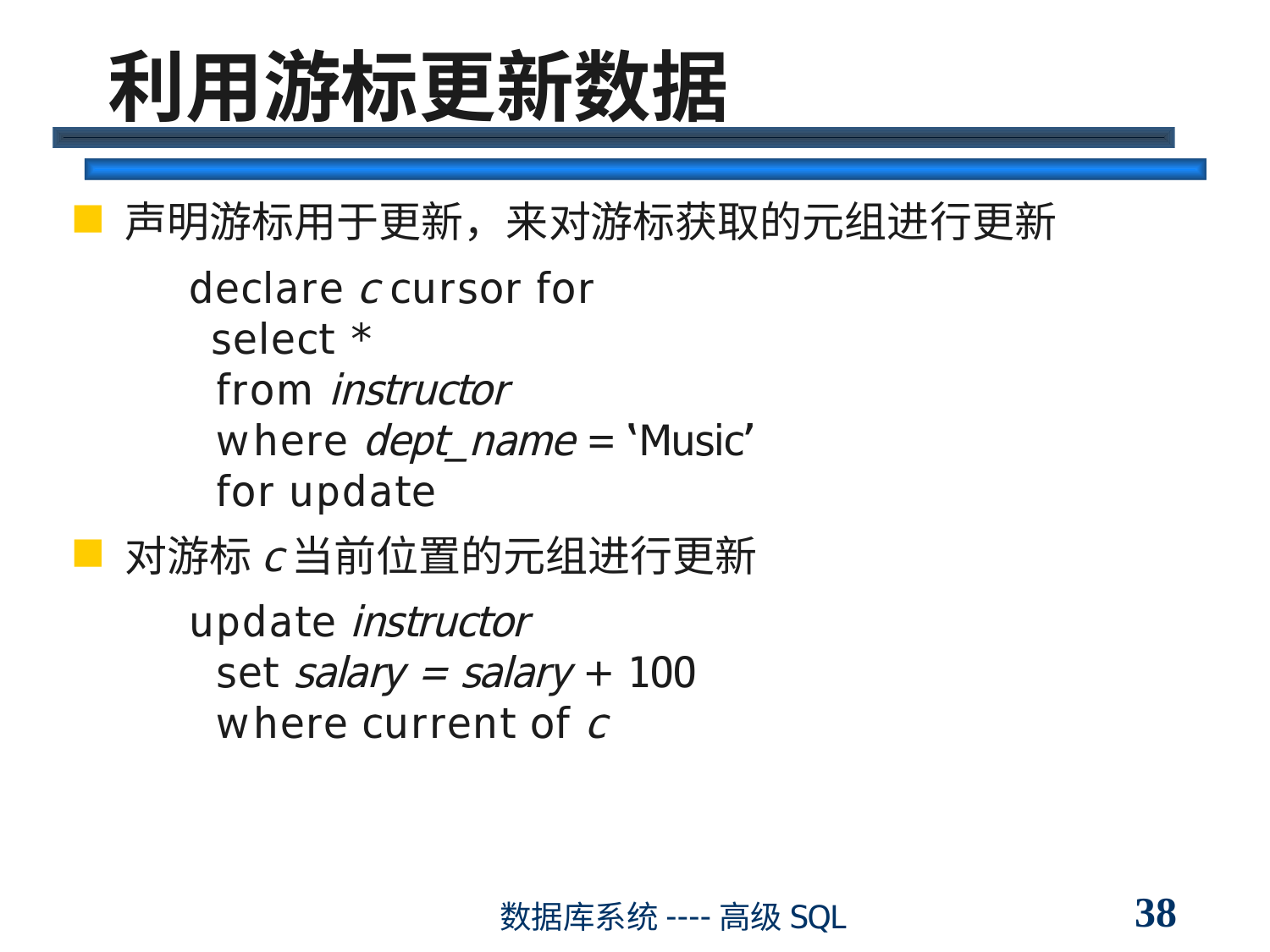

# 利用游标更新数据
声明游标用于更新，来对游标获取的元组进行更新
         declare c cursor for
       select *
       from instructor
       where dept_name = ‘Music’
       for update
对游标c当前位置的元组进行更新
         update instructor
       set salary = salary + 100
       where current of c

38
数据库系统----高级SQL